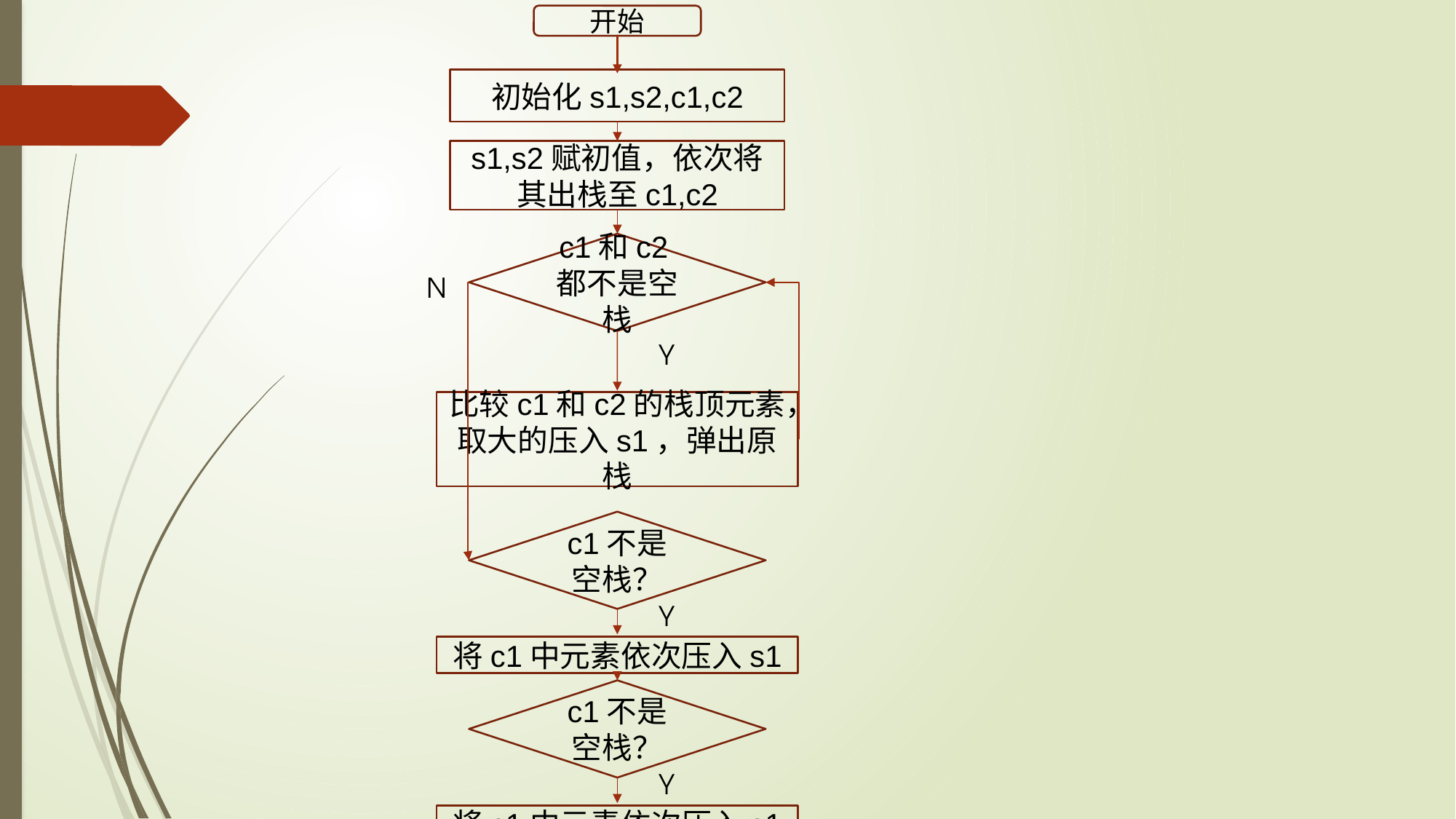

开始
初始化s1,s2,c1,c2
s1,s2赋初值，依次将其出栈至c1,c2
c1和c2都不是空栈
N
Y
比较c1和c2的栈顶元素，取大的压入s1，弹出原栈
c1不是空栈？
Y
将c1中元素依次压入s1
c1不是空栈？
Y
将c1中元素依次压入s1